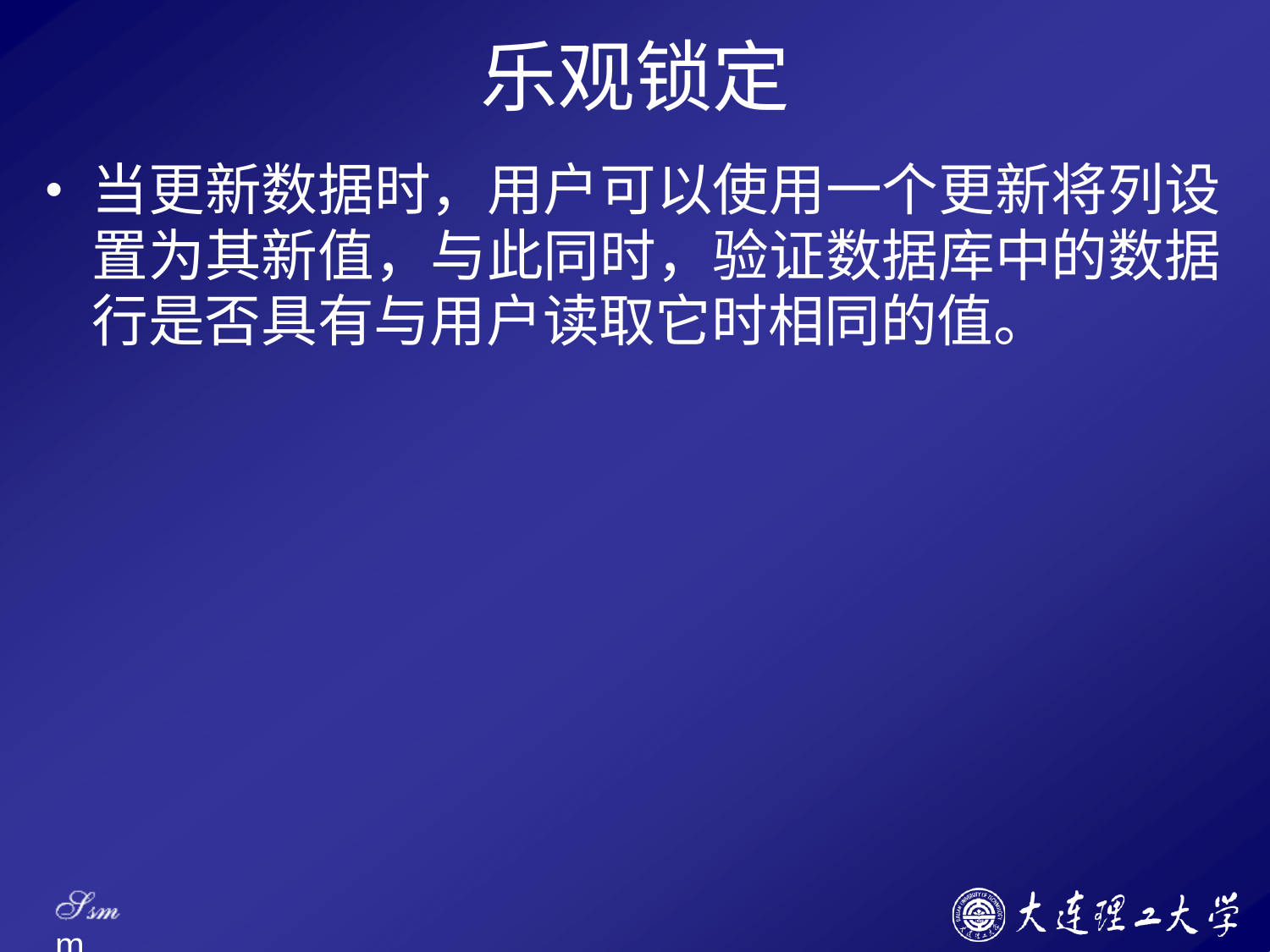

# 乐观锁定
当更新数据时，用户可以使用一个更新将列设 置为其新值，与此同时，验证数据库中的数据 行是否具有与用户读取它时相同的值。

Ssm